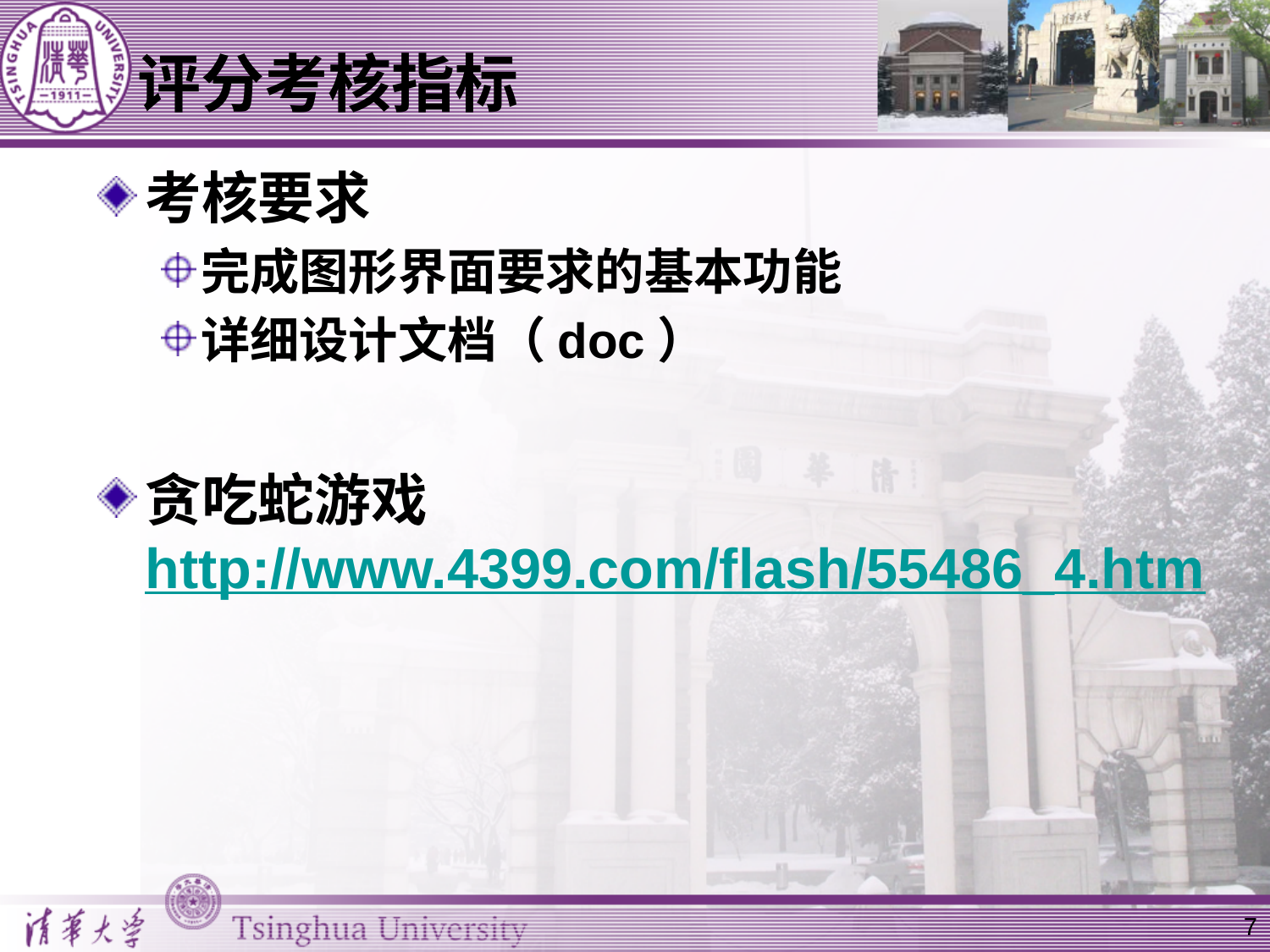

# 评分考核指标
考核要求
完成图形界面要求的基本功能
详细设计文档（doc）

贪吃蛇游戏http://www.4399.com/flash/55486_4.htm
7